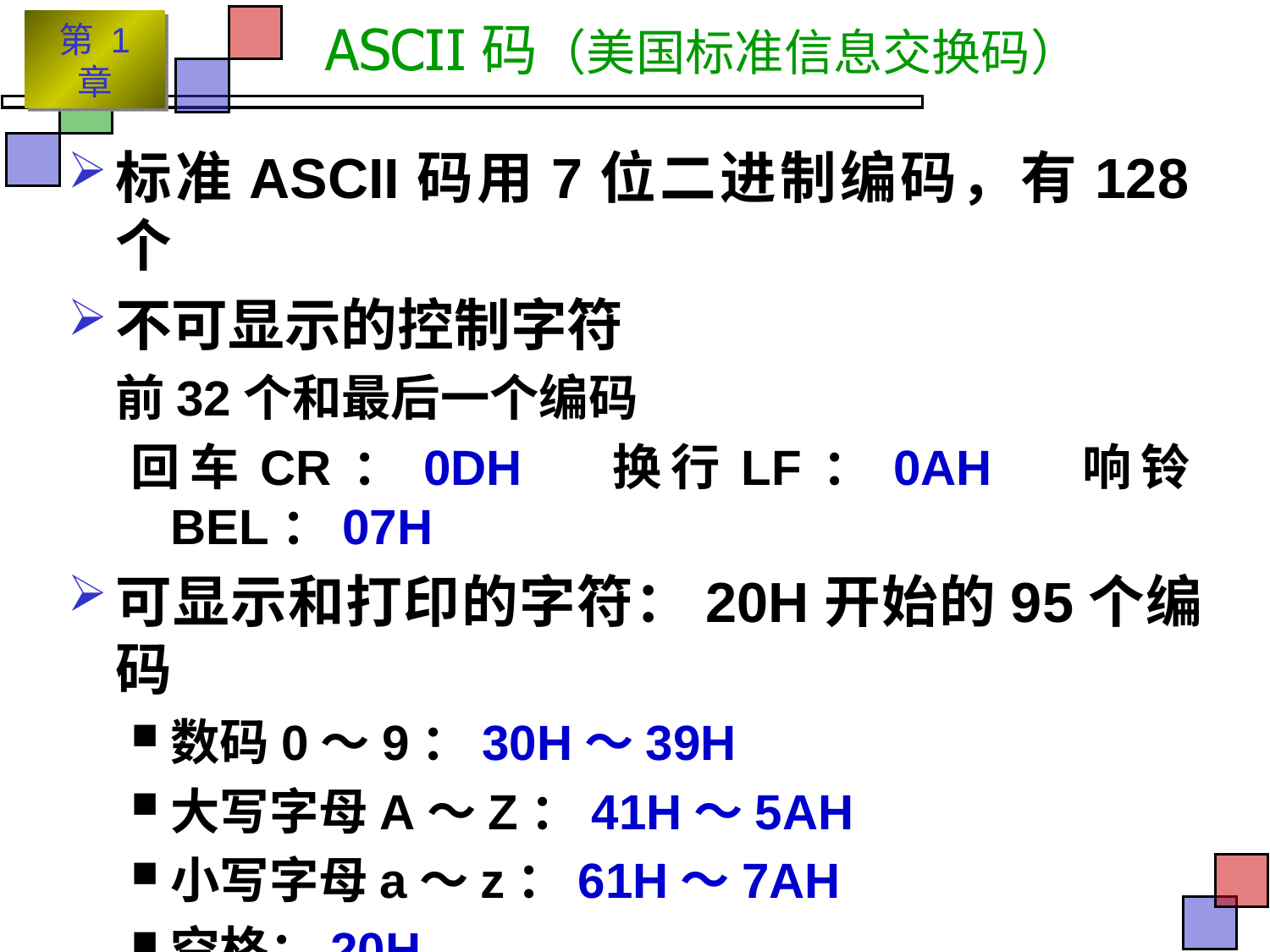

# ASCII码（美国标准信息交换码）
标准ASCII码用7位二进制编码，有128个
不可显示的控制字符
	前32个和最后一个编码
回车CR：0DH   换行LF：0AH   响铃BEL：07H
可显示和打印的字符：20H开始的95个编码
数码0～9：30H～39H
大写字母A～Z：41H～5AH
小写字母a～z：61H～7AH
空格：20H
扩展ASCII码：最高D7位为1，表达制表符